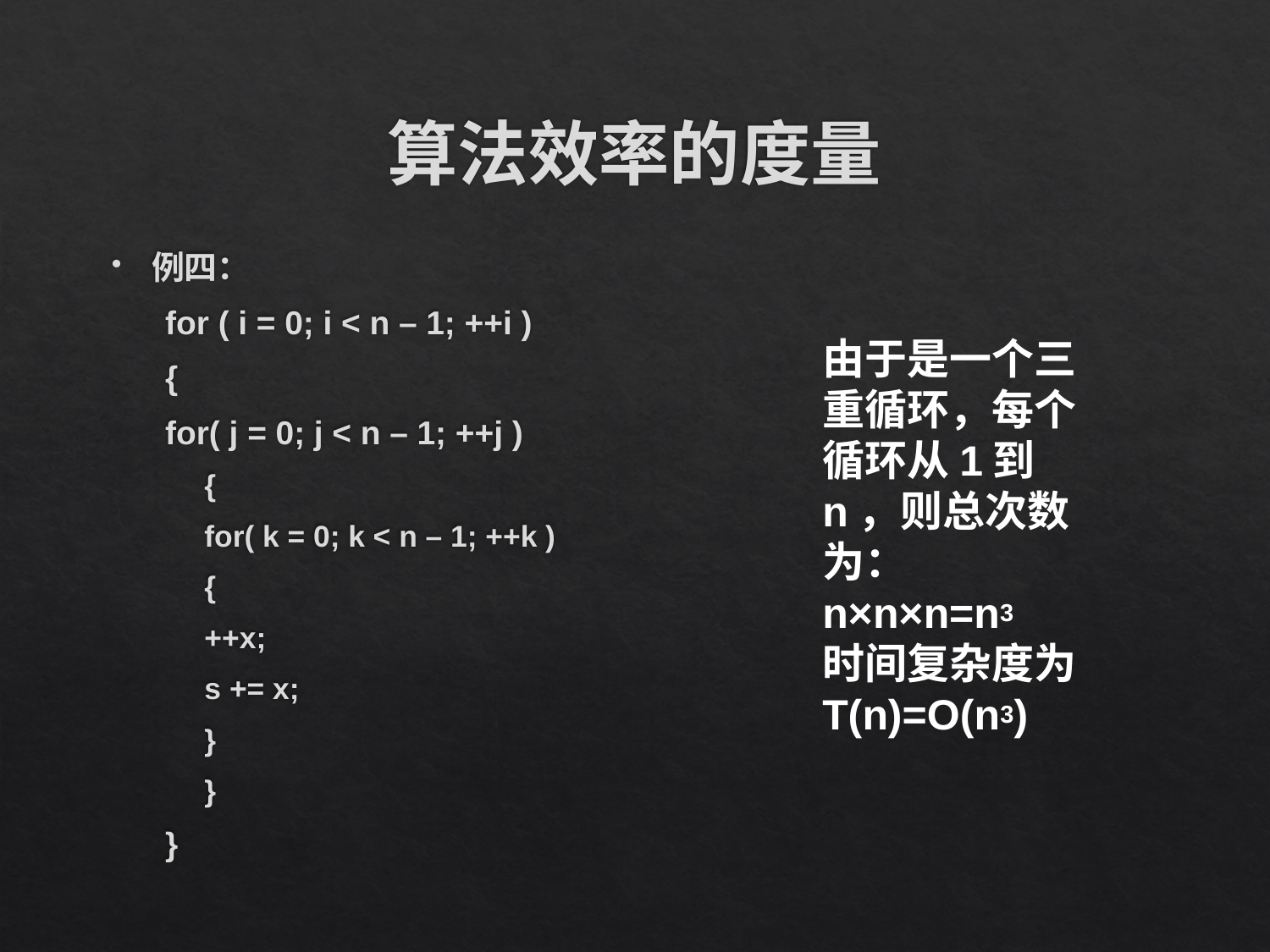

# 算法效率的度量
例四：
for ( i = 0; i < n – 1; ++i )
{
		for( j = 0; j < n – 1; ++j )
	{
		for( k = 0; k < n – 1; ++k )
		{
			++x;
			s += x;
		}
	}
}
由于是一个三重循环，每个循环从1到n，则总次数为： n×n×n=n3　时间复杂度为T(n)=O(n3)